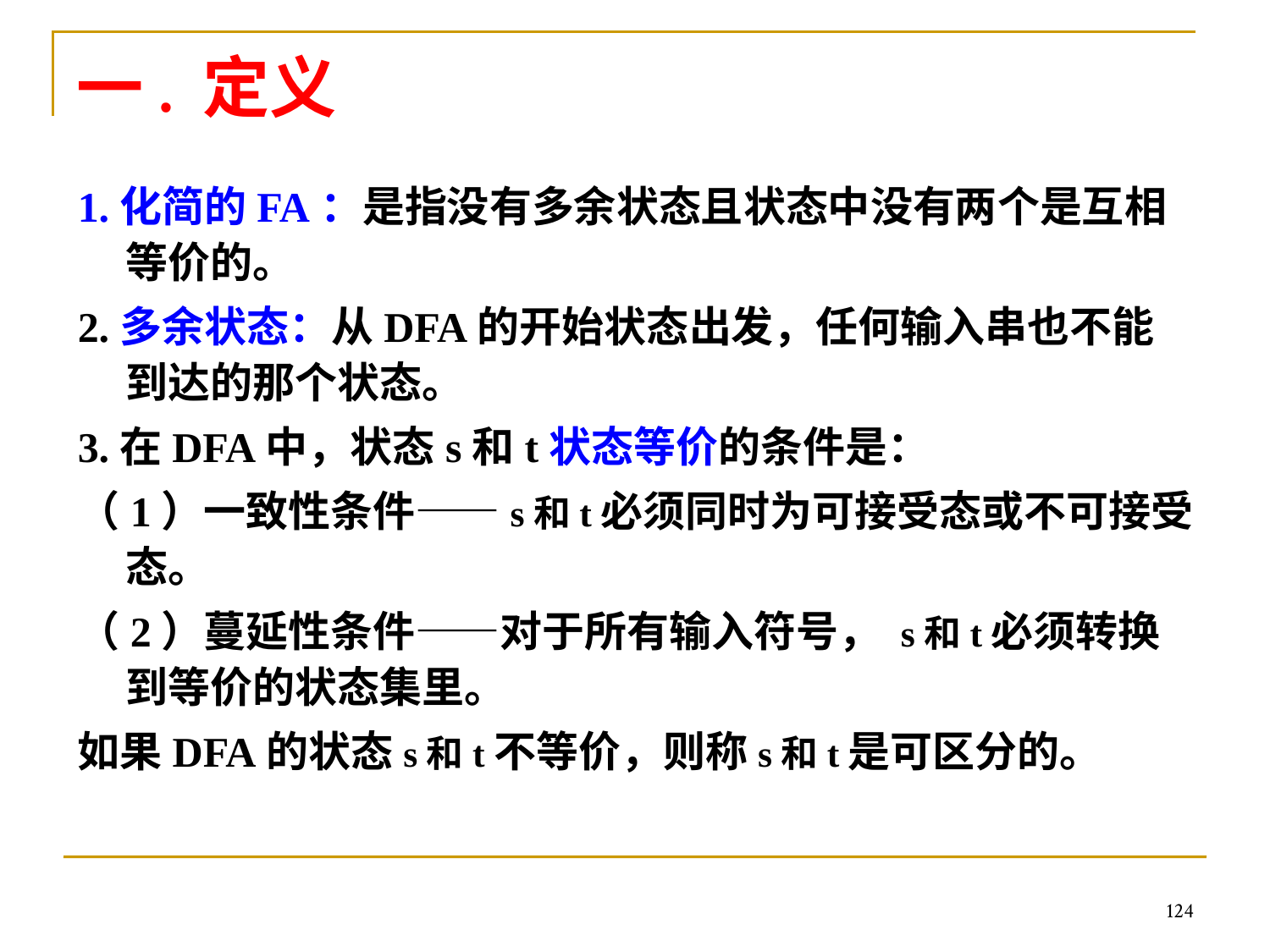

# 一. 定义
1.化简的FA：是指没有多余状态且状态中没有两个是互相等价的。
2.多余状态：从DFA的开始状态出发，任何输入串也不能到达的那个状态。
3.在DFA中，状态s和t状态等价的条件是：
（1）一致性条件——s和t必须同时为可接受态或不可接受态。
（2）蔓延性条件——对于所有输入符号， s和t必须转换到等价的状态集里。
如果DFA的状态s和t不等价，则称s和t是可区分的。
124